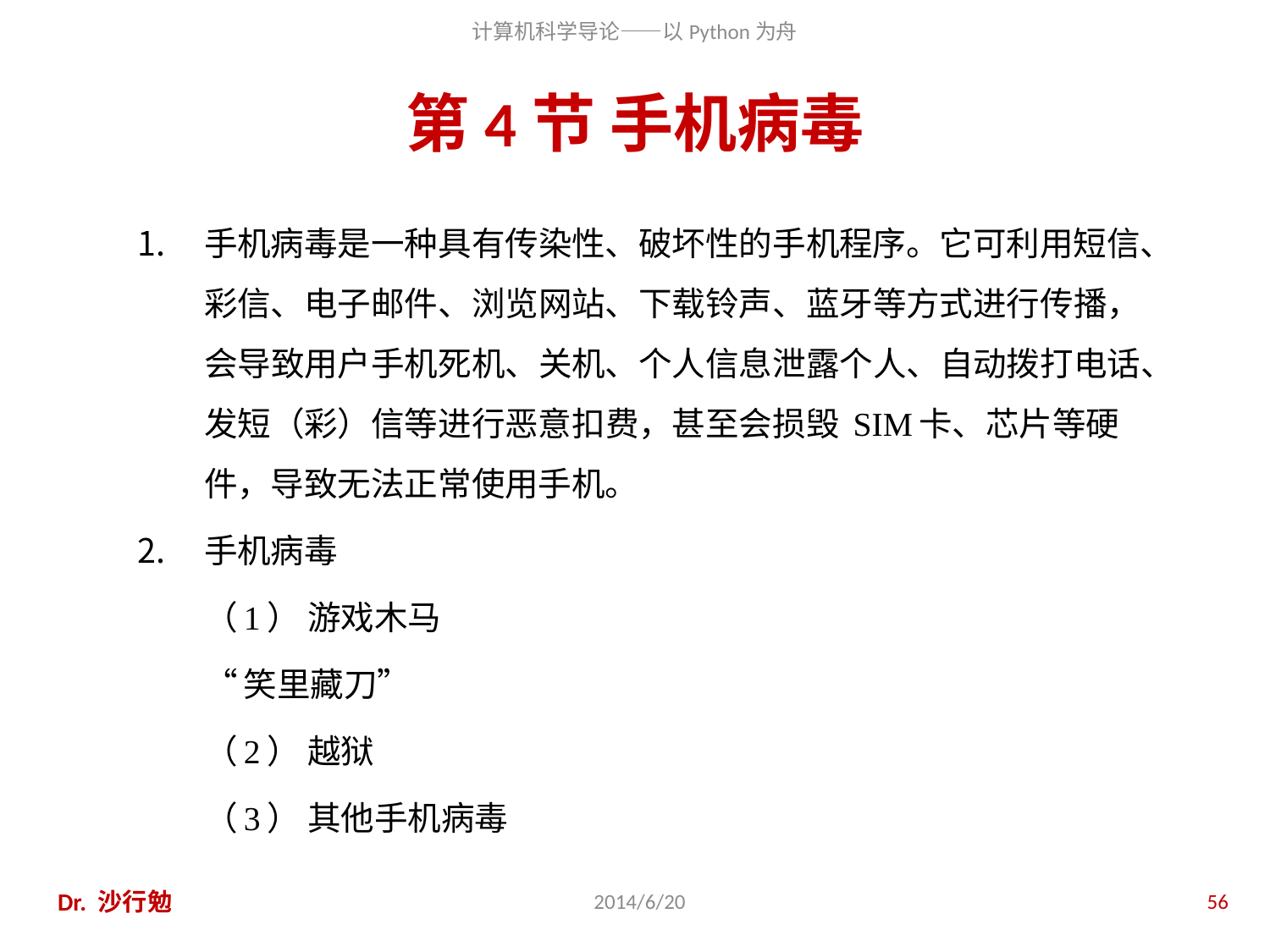

# 第4节 手机病毒
手机病毒是一种具有传染性、破坏性的手机程序。它可利用短信、彩信、电子邮件、浏览网站、下载铃声、蓝牙等方式进行传播，会导致用户手机死机、关机、个人信息泄露个人、自动拨打电话、发短（彩）信等进行恶意扣费，甚至会损毁 SIM卡、芯片等硬件，导致无法正常使用手机。
手机病毒
	（1） 游戏木马
		“笑里藏刀”
	（2） 越狱
	（3） 其他手机病毒
Dr. 沙行勉
2014/6/20
56